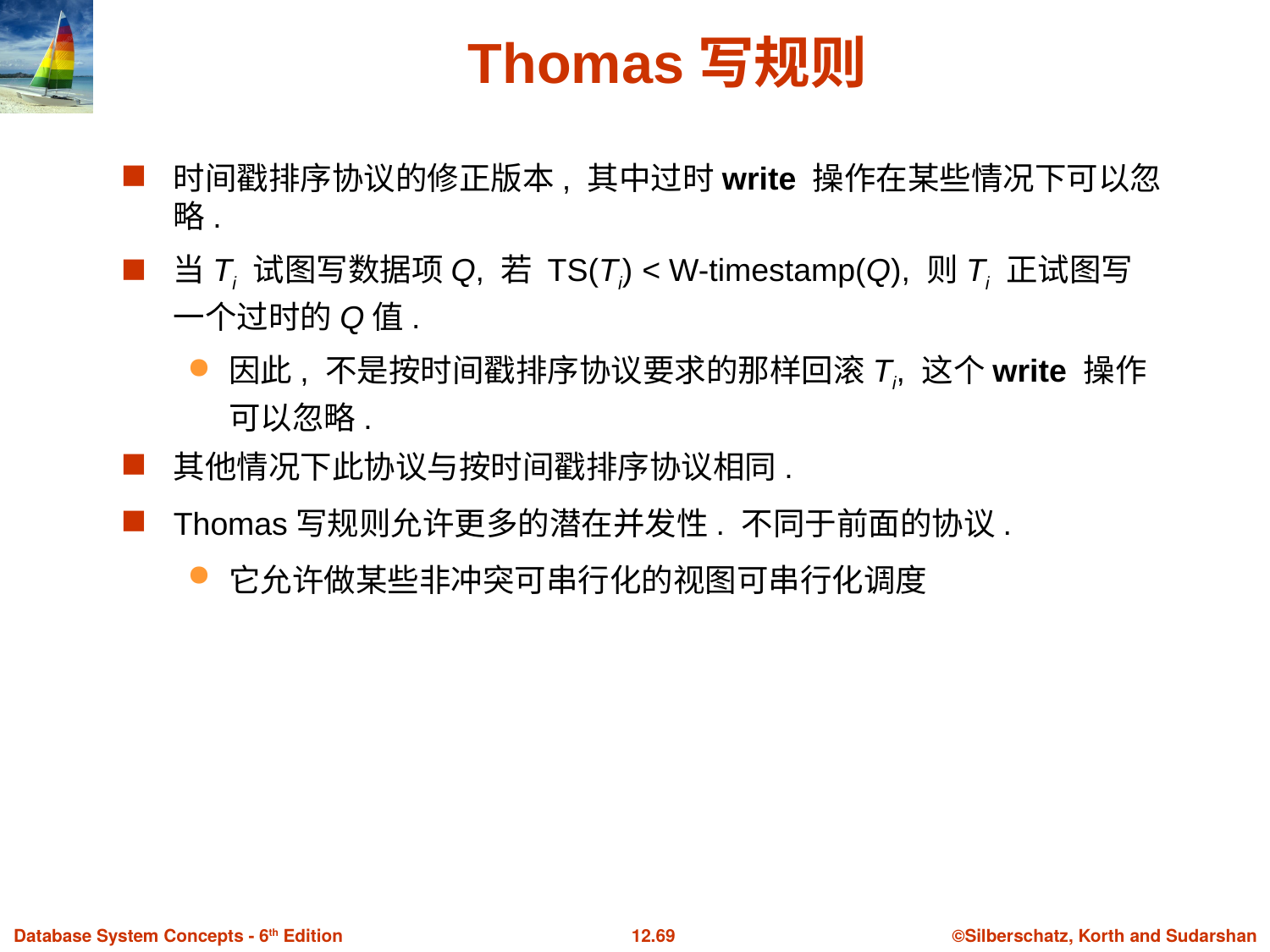

时间戳排序协议的修正版本, 其中过时write 操作在某些情况下可以忽略.
当Ti 试图写数据项Q, 若 TS(Ti) < W-timestamp(Q), 则Ti 正试图写一个过时的Q值.
因此, 不是按时间戳排序协议要求的那样回滚Ti, 这个write 操作可以忽略.
其他情况下此协议与按时间戳排序协议相同.
Thomas写规则允许更多的潜在并发性. 不同于前面的协议.
它允许做某些非冲突可串行化的视图可串行化调度
# Thomas写规则